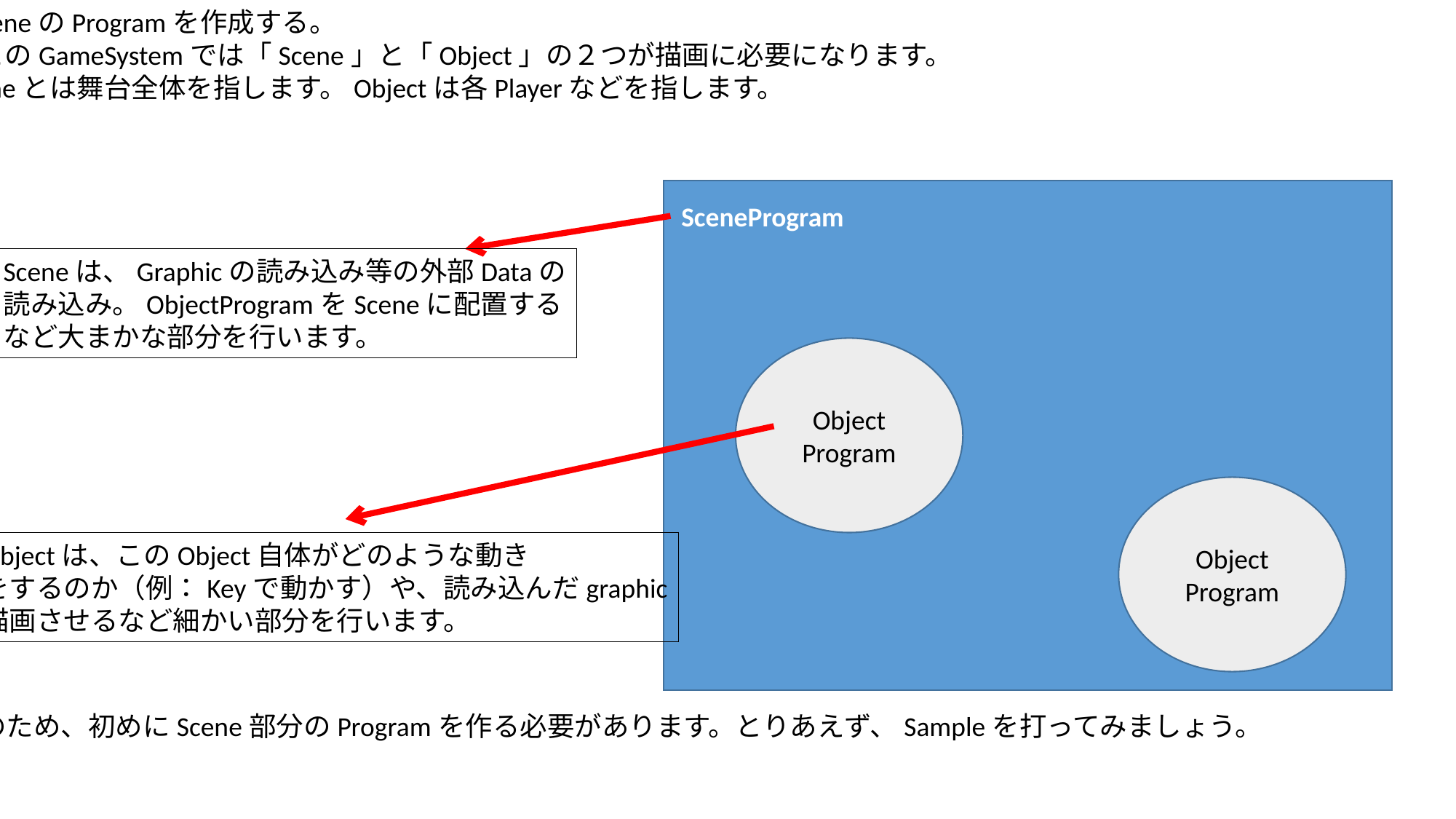

・SceneのProgramを作成する。
　このGameSystemでは「Scene」と「Object」の２つが描画に必要になります。
Sceneとは舞台全体を指します。Objectは各Playerなどを指します。

SceneProgram
Sceneは、Graphicの読み込み等の外部Dataの
読み込み。ObjectProgramをSceneに配置する
など大まかな部分を行います。
Object
Program
Object
Program
Objectは、このObject自体がどのような動き
をするのか（例：Keyで動かす）や、読み込んだgraphic
描画させるなど細かい部分を行います。
そのため、初めにScene部分のProgramを作る必要があります。とりあえず、Sampleを打ってみましょう。